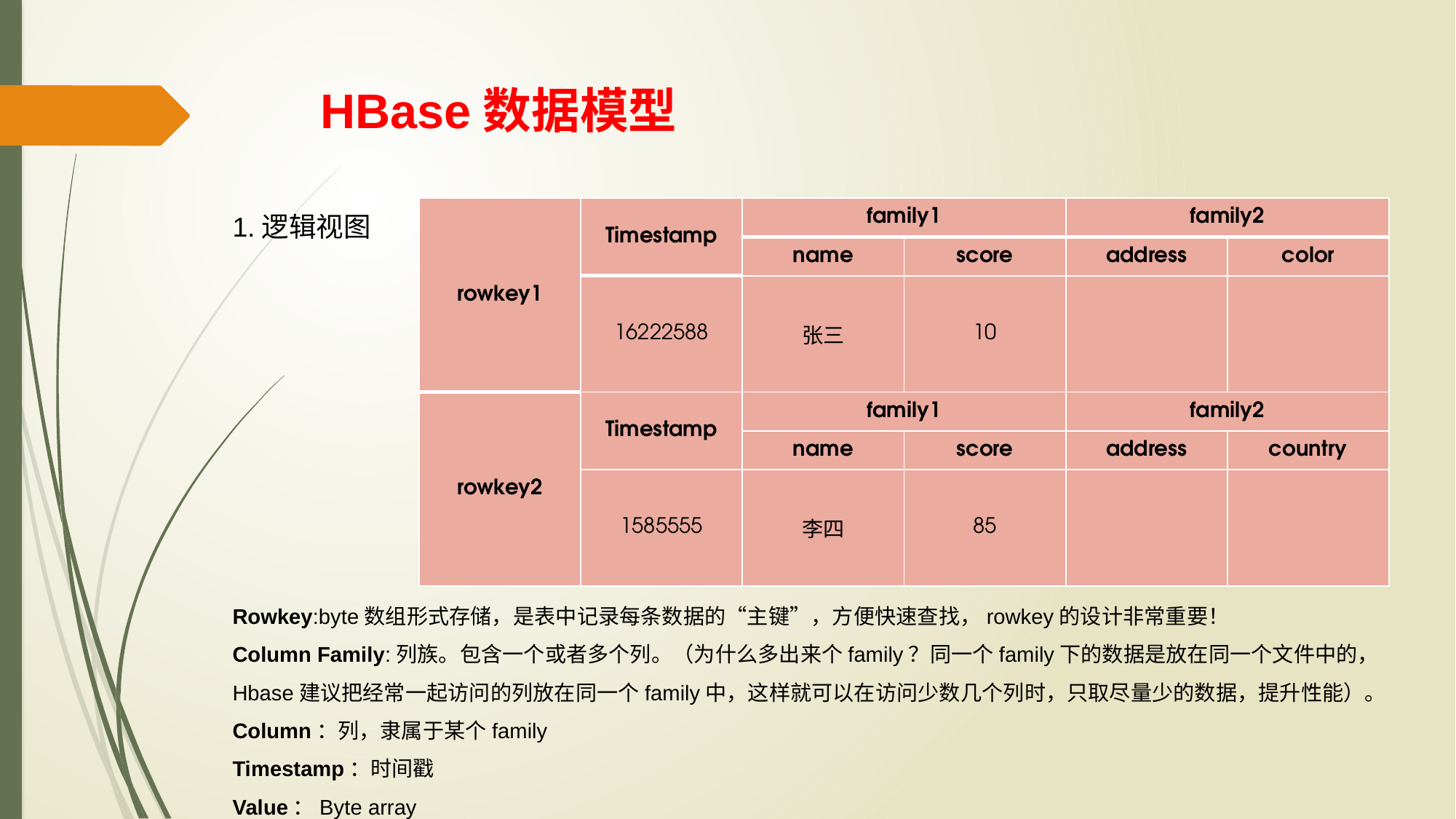

# HBase数据模型
1.逻辑视图
| rowkey1 | Timestamp | family1 |  | family2 |  |
| --- | --- | --- | --- | --- | --- |
|  |  | name | score | address | color |
|  | 16222588 | 张三 | 10 |  |  |
| rowkey2 | Timestamp | family1 |  | family2 |  |
|  |  | name | score | address | country |
|  | 1585555 | 李四 | 85 |  |  |
Rowkey:byte数组形式存储，是表中记录每条数据的“主键”，方便快速查找，rowkey的设计非常重要！
Column Family:列族。包含一个或者多个列。（为什么多出来个family？同一个family下的数据是放在同一个文件中的，Hbase建议把经常一起访问的列放在同一个family中，这样就可以在访问少数几个列时，只取尽量少的数据，提升性能）。
Column：列，隶属于某个family
Timestamp：时间戳
Value：Byte array